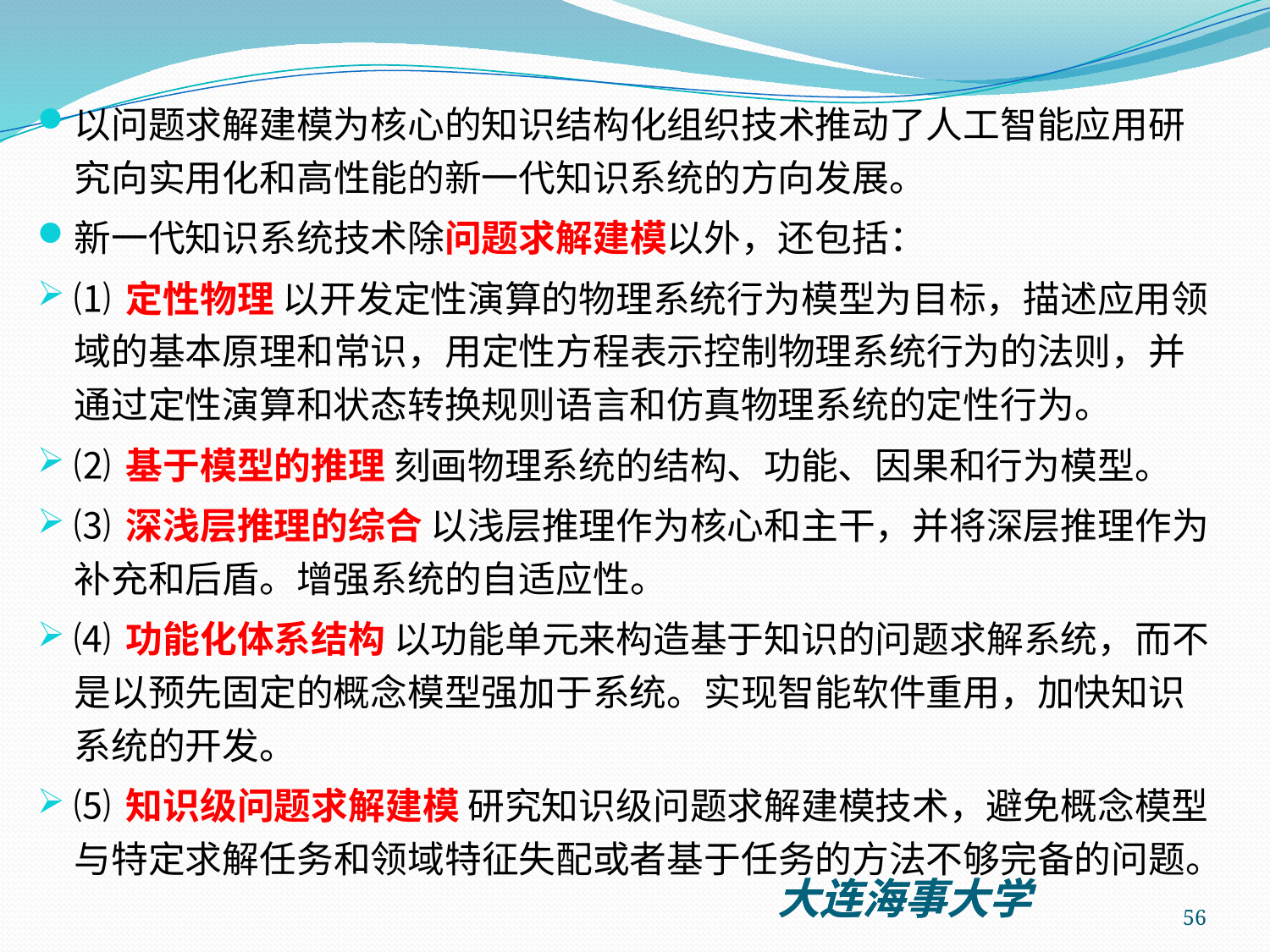

以问题求解建模为核心的知识结构化组织技术推动了人工智能应用研究向实用化和高性能的新一代知识系统的方向发展。
新一代知识系统技术除问题求解建模以外，还包括：
⑴ 定性物理 以开发定性演算的物理系统行为模型为目标，描述应用领域的基本原理和常识，用定性方程表示控制物理系统行为的法则，并通过定性演算和状态转换规则语言和仿真物理系统的定性行为。
⑵ 基于模型的推理 刻画物理系统的结构、功能、因果和行为模型。
⑶ 深浅层推理的综合 以浅层推理作为核心和主干，并将深层推理作为补充和后盾。增强系统的自适应性。
⑷ 功能化体系结构 以功能单元来构造基于知识的问题求解系统，而不是以预先固定的概念模型强加于系统。实现智能软件重用，加快知识系统的开发。
⑸ 知识级问题求解建模 研究知识级问题求解建模技术，避免概念模型与特定求解任务和领域特征失配或者基于任务的方法不够完备的问题。

56